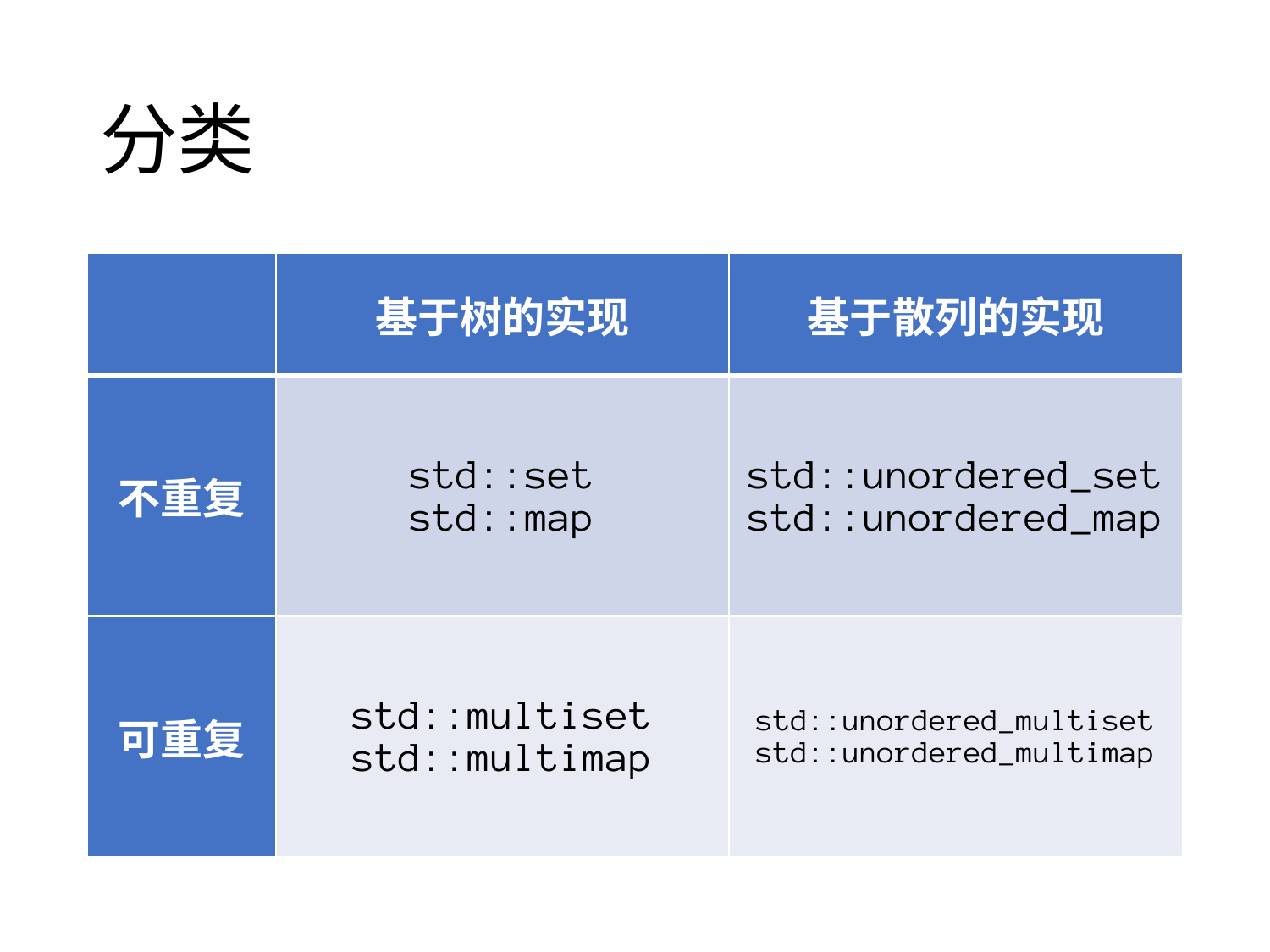

# 分类
|  | 基于树的实现 | 基于散列的实现 |
| --- | --- | --- |
| 不重复 | std::set std::map | std::unordered\_set std::unordered\_map |
| 可重复 | std::multiset std::multimap | std::unordered\_multiset std::unordered\_multimap |